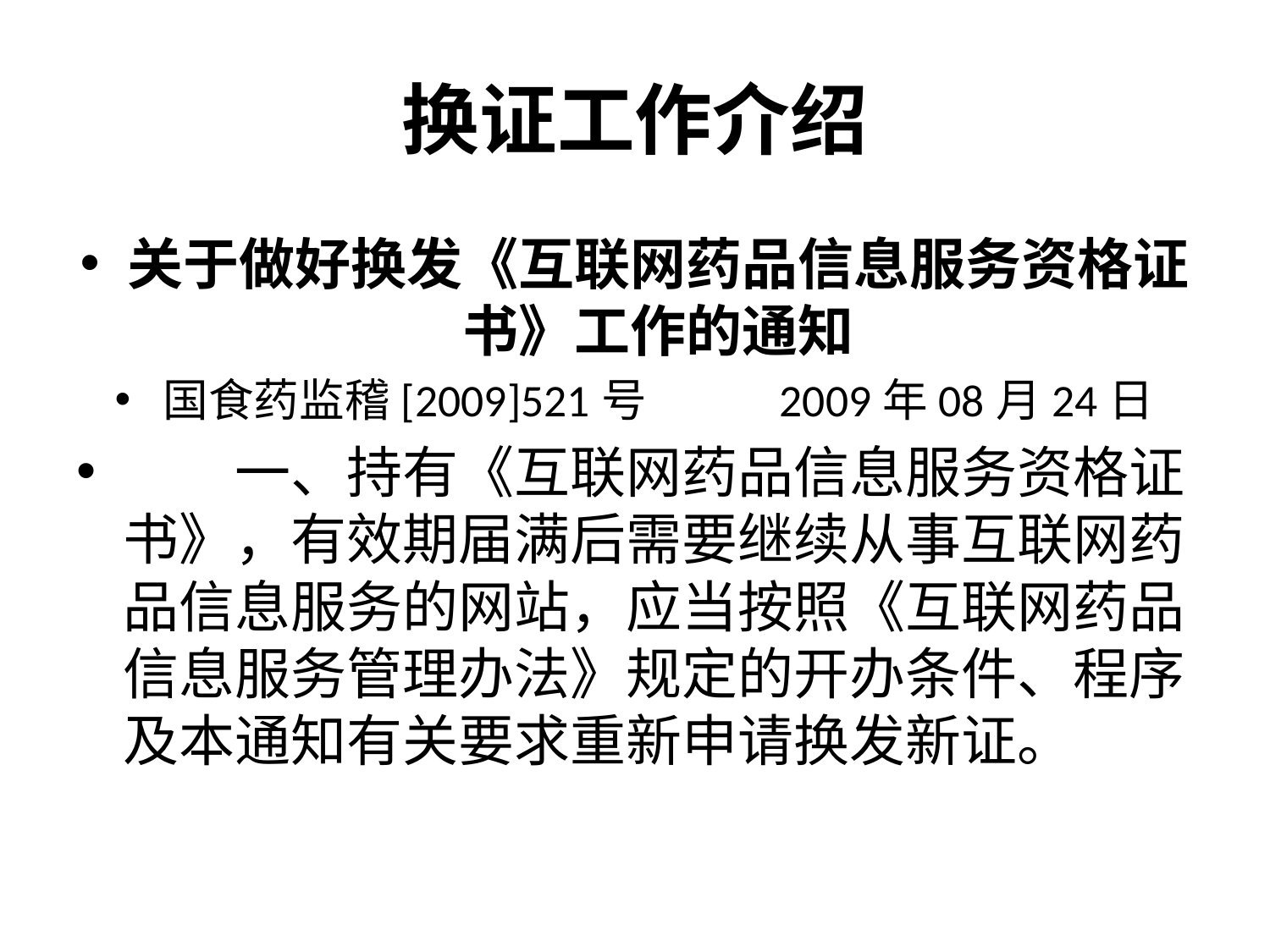

# 换证工作介绍
关于做好换发《互联网药品信息服务资格证书》工作的通知
国食药监稽[2009]521号            2009年08月24日
　　一、持有《互联网药品信息服务资格证书》，有效期届满后需要继续从事互联网药品信息服务的网站，应当按照《互联网药品信息服务管理办法》规定的开办条件、程序及本通知有关要求重新申请换发新证。